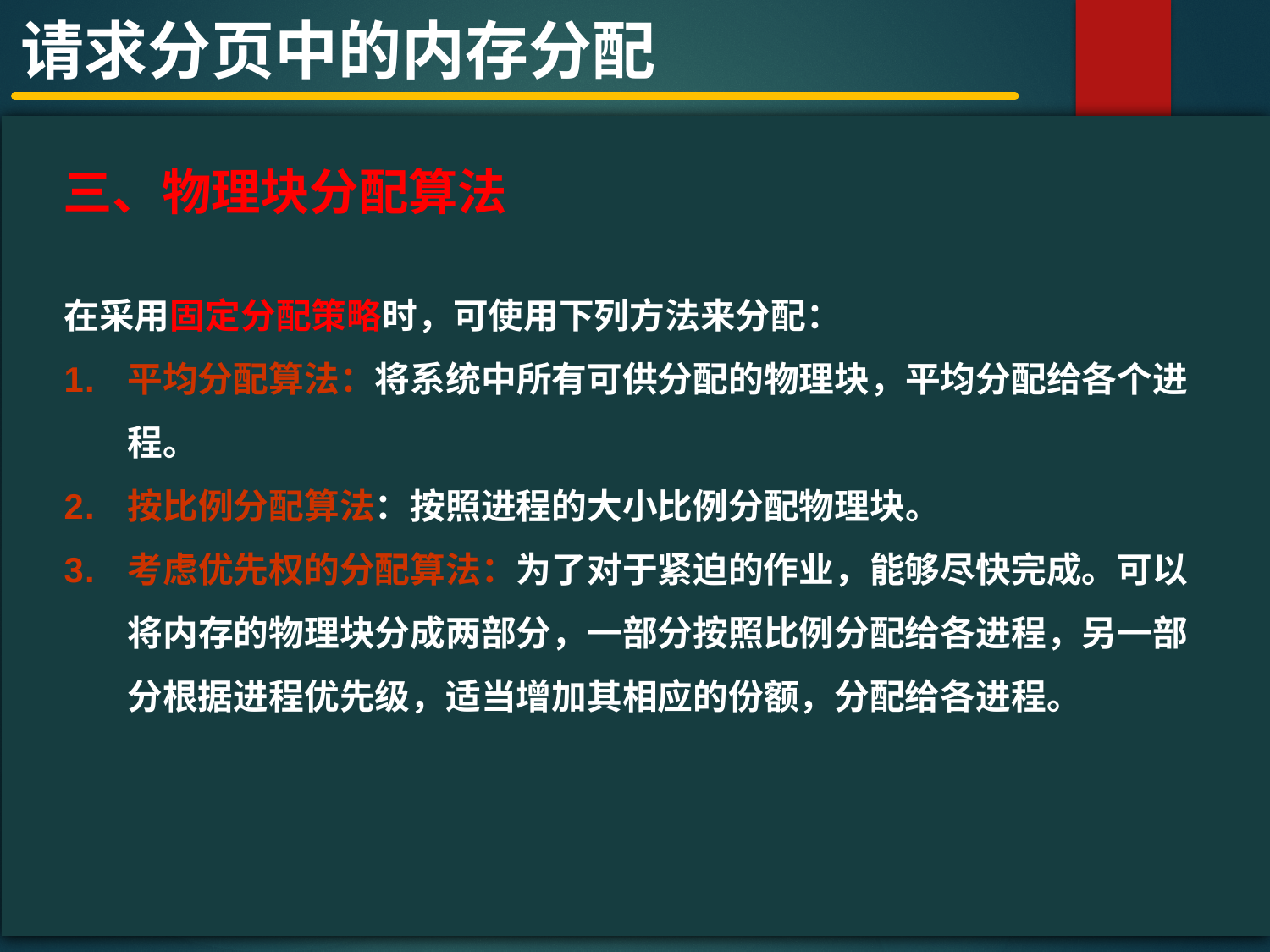

请求分页中的内存分配
#
三、物理块分配算法
在采用固定分配策略时，可使用下列方法来分配：
平均分配算法：将系统中所有可供分配的物理块，平均分配给各个进程。
按比例分配算法：按照进程的大小比例分配物理块。
考虑优先权的分配算法：为了对于紧迫的作业，能够尽快完成。可以将内存的物理块分成两部分，一部分按照比例分配给各进程，另一部分根据进程优先级，适当增加其相应的份额，分配给各进程。